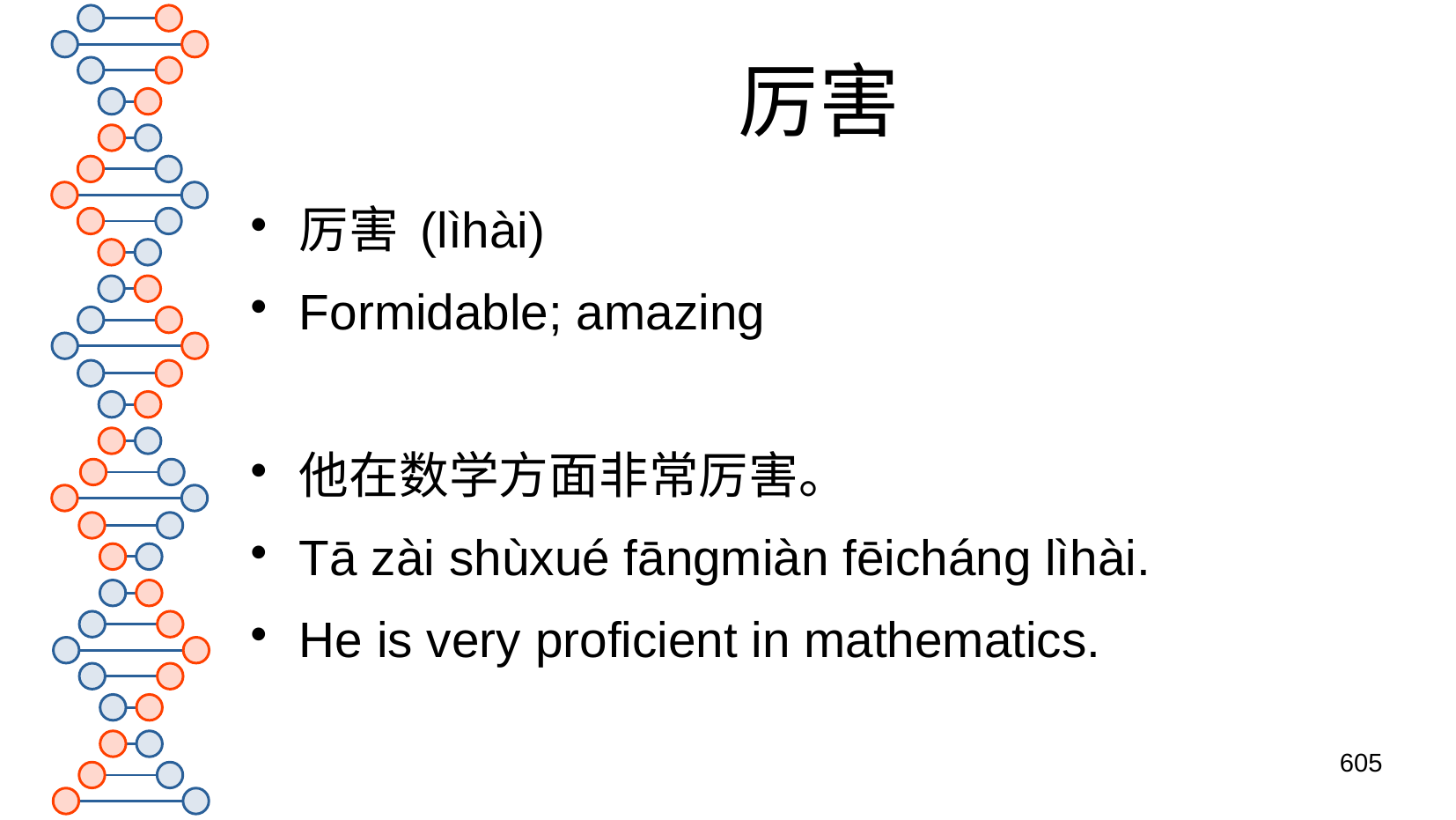

# 厉害
厉害 (lìhài)
Formidable; amazing

他在数学方面非常厉害。
Tā zài shùxué fāngmiàn fēicháng lìhài.
He is very proficient in mathematics.
605